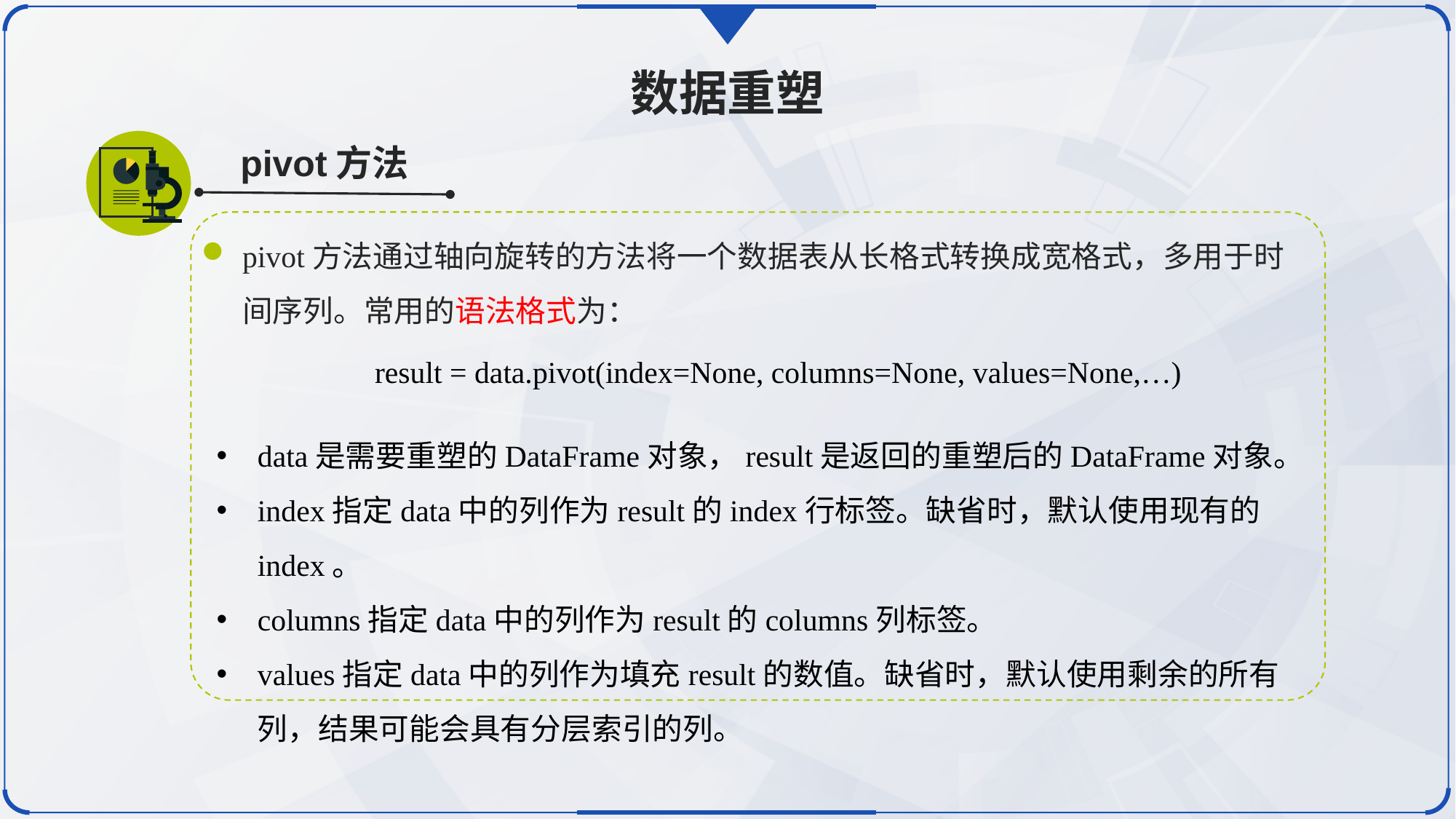

数据重塑

pivot方法

pivot方法通过轴向旋转的方法将一个数据表从长格式转换成宽格式，多用于时间序列。常用的语法格式为：
result = data.pivot(index=None, columns=None, values=None,…)
data是需要重塑的DataFrame对象，result是返回的重塑后的DataFrame对象。
index指定data中的列作为result的index行标签。缺省时，默认使用现有的index。
columns指定data中的列作为result的columns列标签。
values指定data中的列作为填充result的数值。缺省时，默认使用剩余的所有列，结果可能会具有分层索引的列。